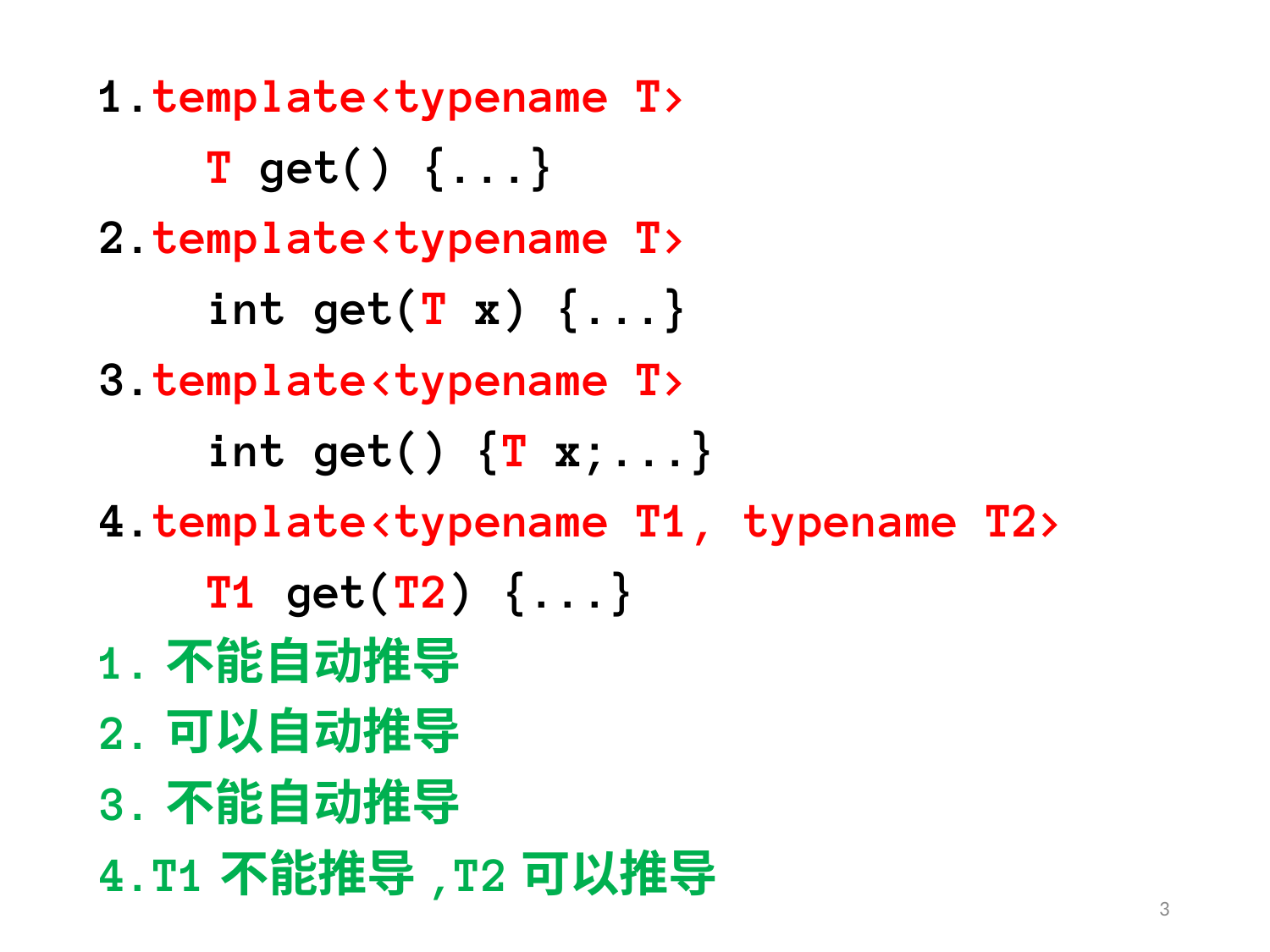

1.template<typename T>
    T get() {...}
2.template<typename T>
    int get(T x) {...}
3.template<typename T>
    int get() {T x;...}
4.template<typename T1, typename T2>
    T1 get(T2) {...}
1.不能自动推导
2.可以自动推导
3.不能自动推导
4.T1不能推导,T2可以推导

3